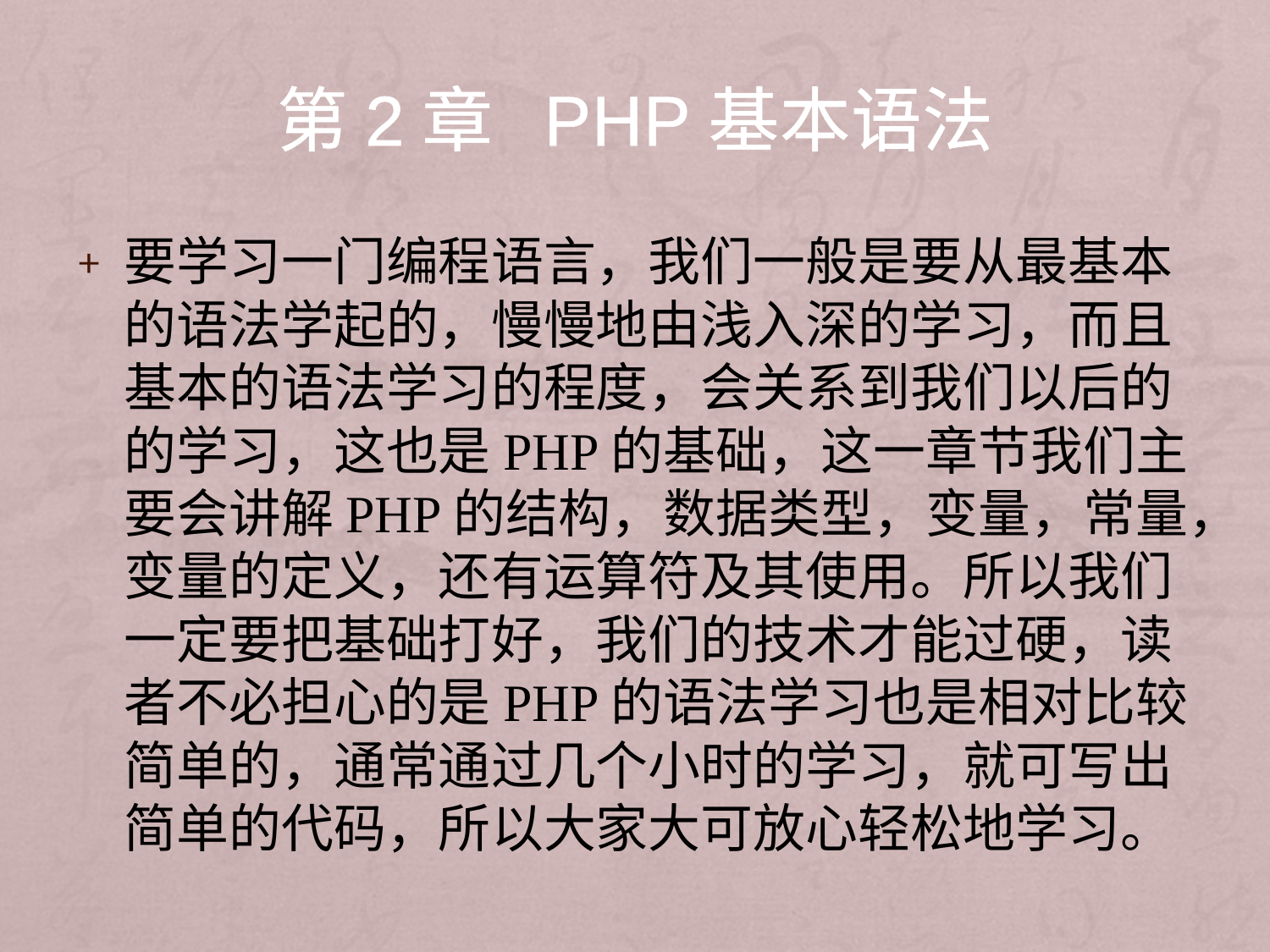

# 第2章  PHP基本语法
要学习一门编程语言，我们一般是要从最基本的语法学起的，慢慢地由浅入深的学习，而且基本的语法学习的程度，会关系到我们以后的的学习，这也是PHP的基础，这一章节我们主要会讲解PHP的结构，数据类型，变量，常量，变量的定义，还有运算符及其使用。所以我们一定要把基础打好，我们的技术才能过硬，读者不必担心的是PHP的语法学习也是相对比较简单的，通常通过几个小时的学习，就可写出简单的代码，所以大家大可放心轻松地学习。